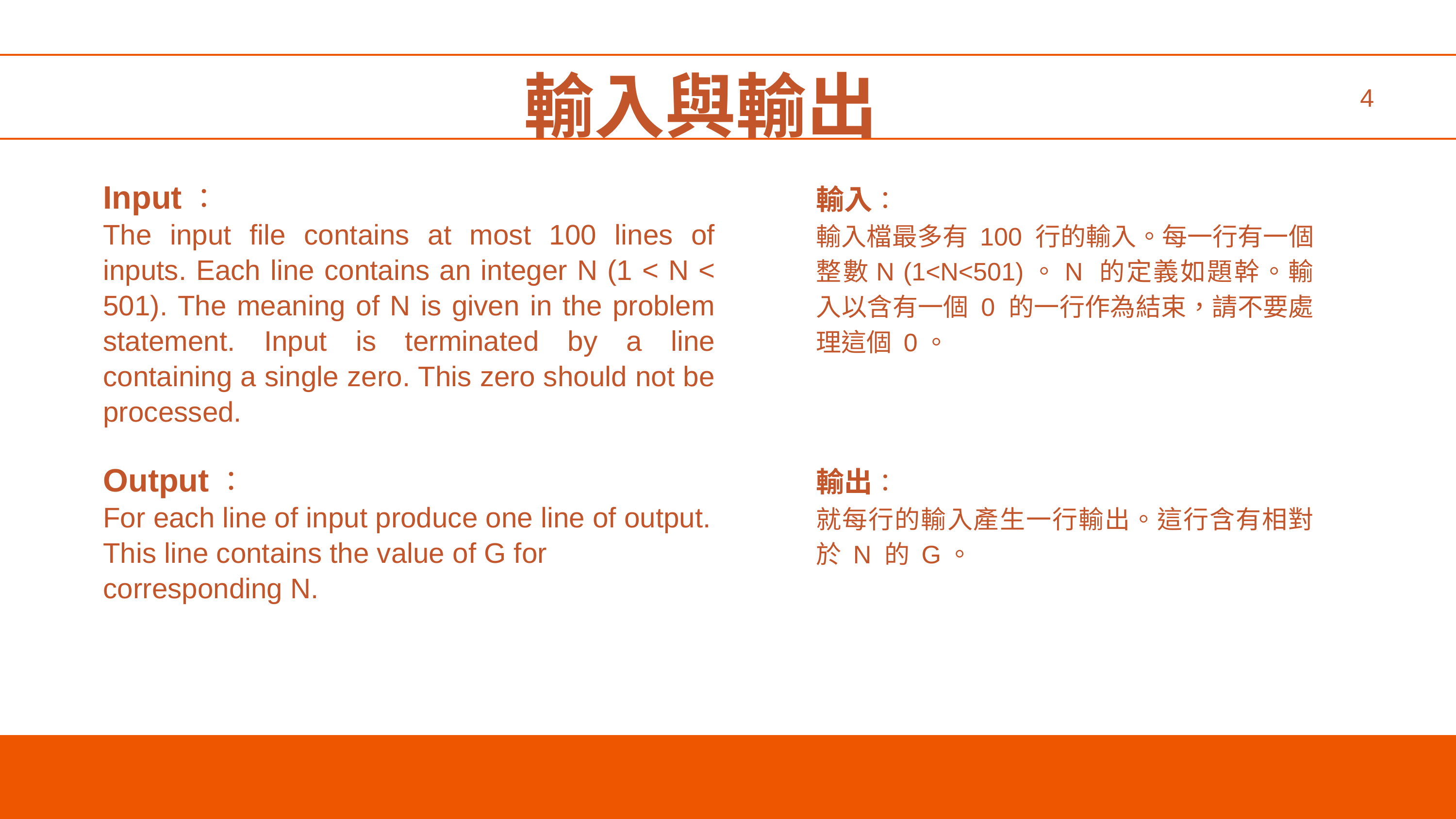

輸入與輸出

4
Input：
The input file contains at most 100 lines of inputs. Each line contains an integer N (1 < N < 501). The meaning of N is given in the problem statement. Input is terminated by a line containing a single zero. This zero should not be processed.

Output：
For each line of input produce one line of output. This line contains the value of G for corresponding N.
輸入：
輸入檔最多有 100 行的輸入。每一行有一個整數N (1<N<501)。N 的定義如題幹。輸入以含有一個 0 的一行作為結束，請不要處理這個 0。

輸出：
就每行的輸入產生一行輸出。這行含有相對於 N 的 G。